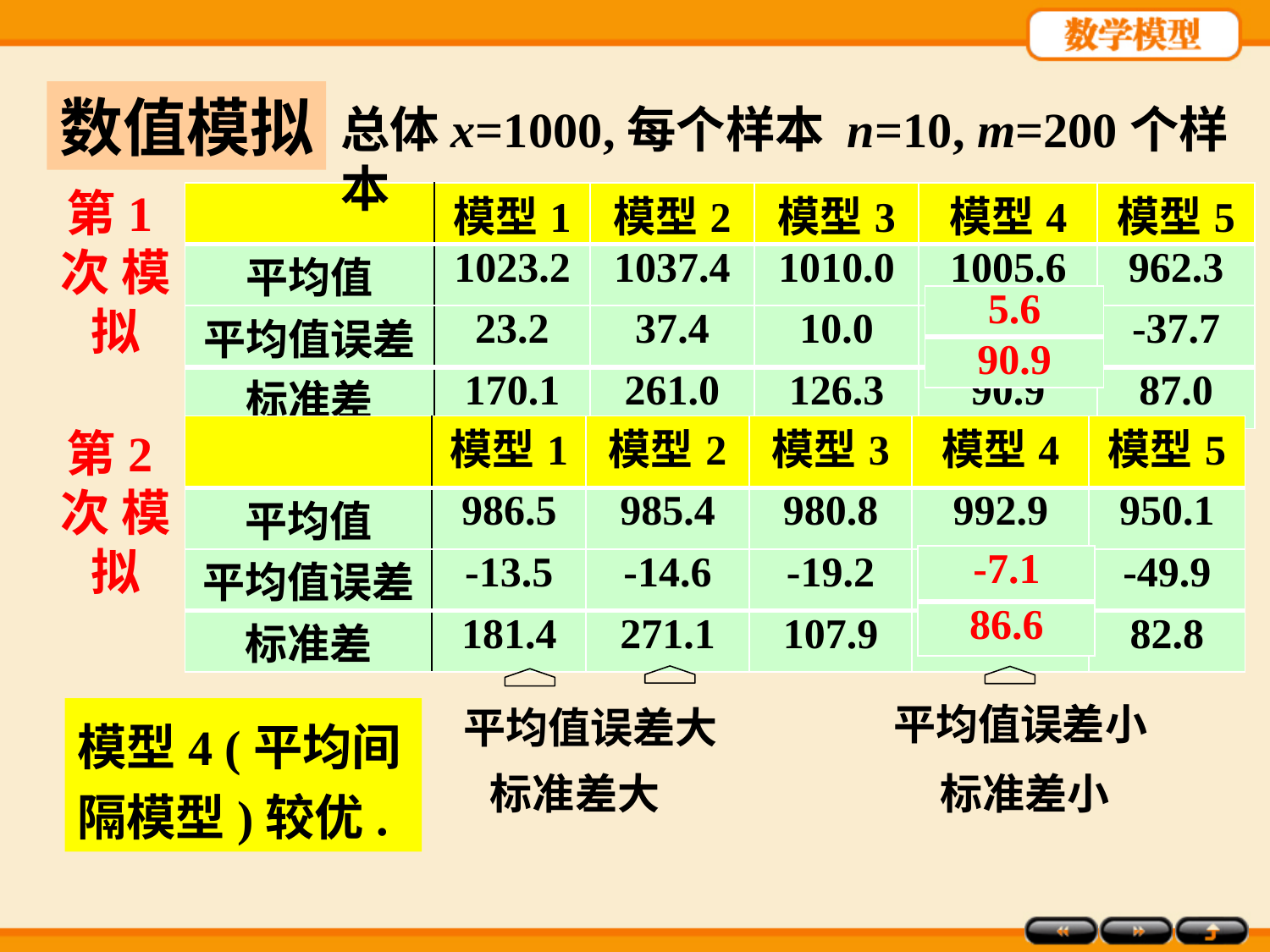

数值模拟
总体x=1000,每个样本 n=10, m=200个样本
第1次 模拟
|  | 模型1 | 模型2 | 模型3 | 模型4 | 模型5 |
| --- | --- | --- | --- | --- | --- |
| 平均值 | 1023.2 | 1037.4 | 1010.0 | 1005.6 | 962.3 |
| 平均值误差 | 23.2 | 37.4 | 10.0 | 5.6 | -37.7 |
| 标准差 | 170.1 | 261.0 | 126.3 | 90.9 | 87.0 |
| 5.6 |
| --- |
| 90.9 |
|  | 模型1 | 模型2 | 模型3 | 模型4 | 模型5 |
| --- | --- | --- | --- | --- | --- |
| 平均值 | 986.5 | 985.4 | 980.8 | 992.9 | 950.1 |
| 平均值误差 | -13.5 | -14.6 | -19.2 | -7.1 | -49.9 |
| 标准差 | 181.4 | 271.1 | 107.9 | 86.6 | 82.8 |
第2次 模拟
| -7.1 |
| --- |
| 86.6 |

平均值误差大

平均值误差小
模型4 (平均间隔模型)较优.
标准差大
标准差小